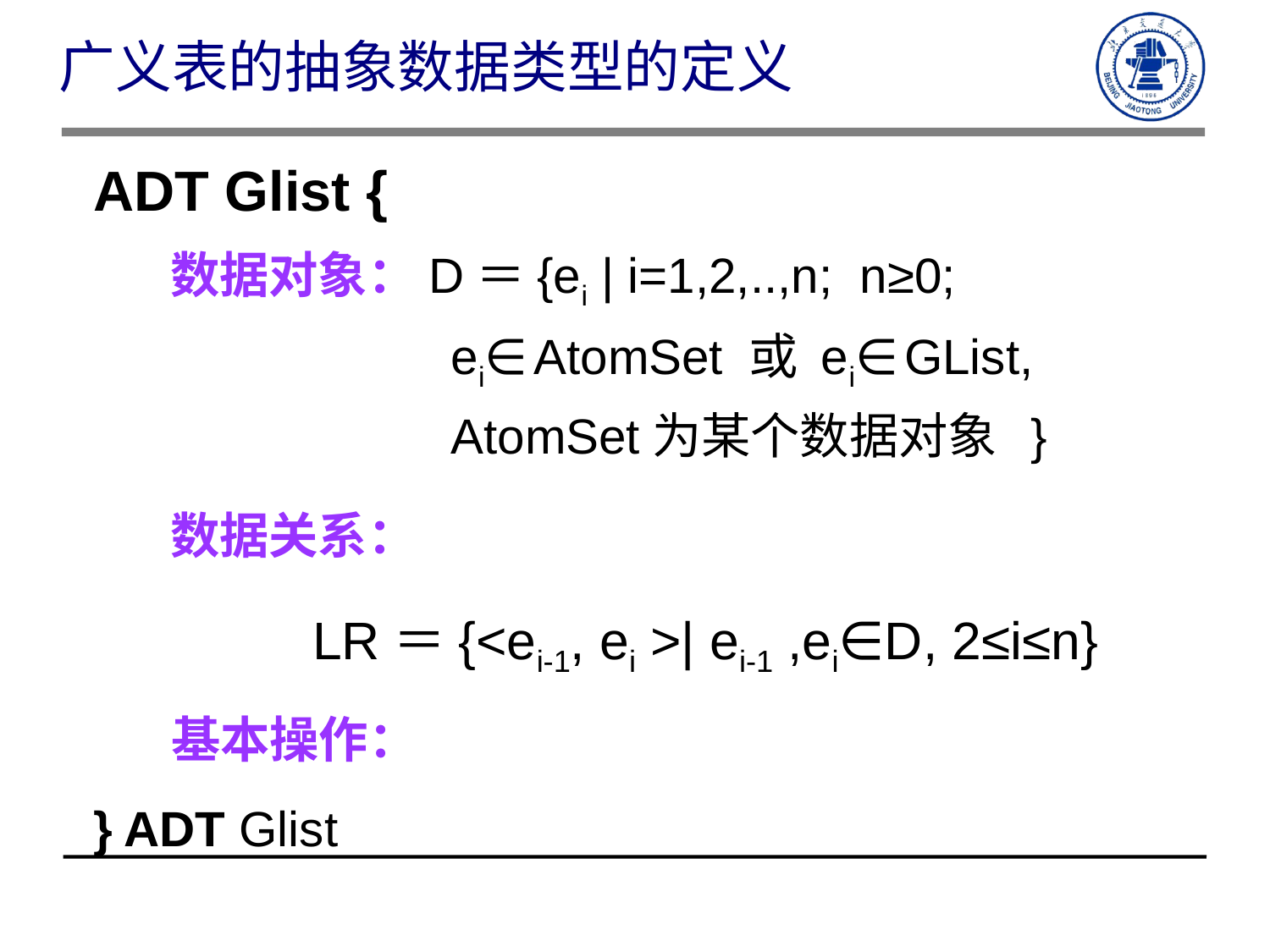

广义表的抽象数据类型的定义
ADT Glist {
     数据对象：D＝{ei | i=1,2,..,n;  n≥0;
                          ei∈AtomSet 或 ei∈GList,
                          AtomSet为某个数据对象  }
     数据关系：
              LR＝{<ei-1, ei >| ei-1 ,ei∈D, 2≤i≤n}
      基本操作：
} ADT Glist